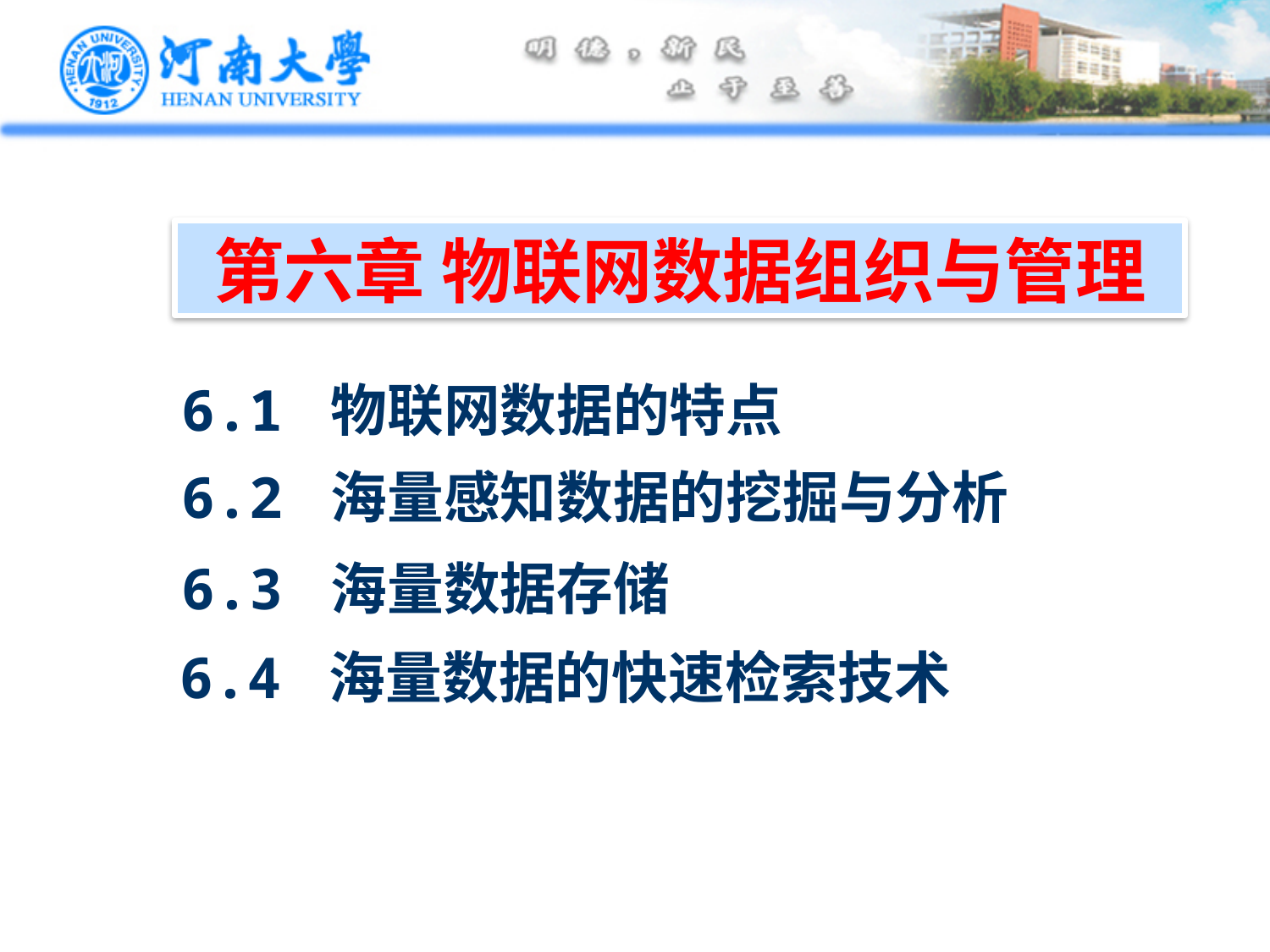

第六章 物联网数据组织与管理
6.1 物联网数据的特点
6.2 海量感知数据的挖掘与分析
6.3 海量数据存储
6.4 海量数据的快速检索技术